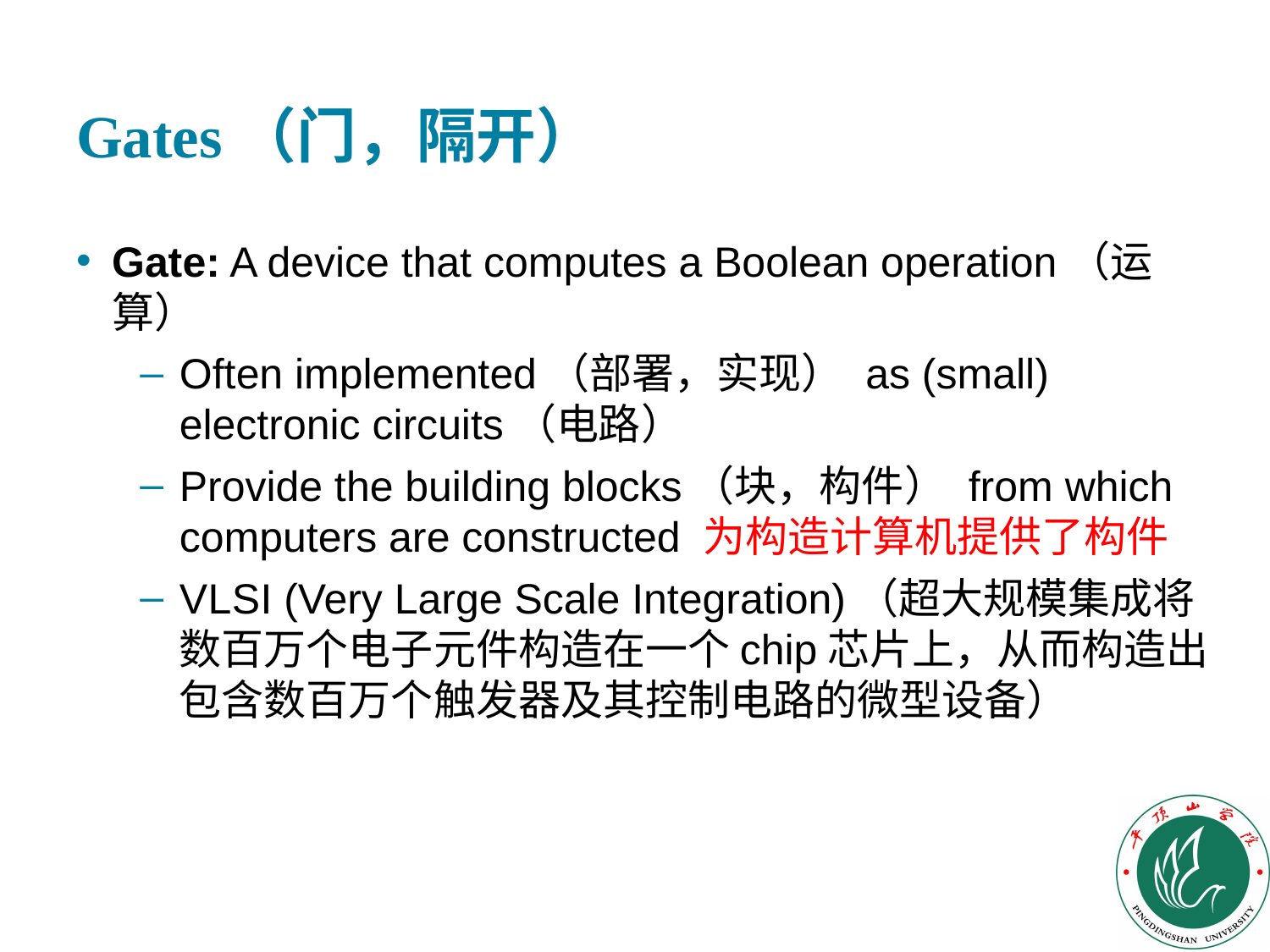

# Gates（门，隔开）
Gate: A device that computes a Boolean operation（运算）
Often implemented（部署，实现） as (small) electronic circuits（电路）
Provide the building blocks（块，构件） from which computers are constructed 为构造计算机提供了构件
V L S I (Very Large Scale Integration)（超大规模集成将数百万个电子元件构造在一个chip芯片上，从而构造出包含数百万个触发器及其控制电路的微型设备）